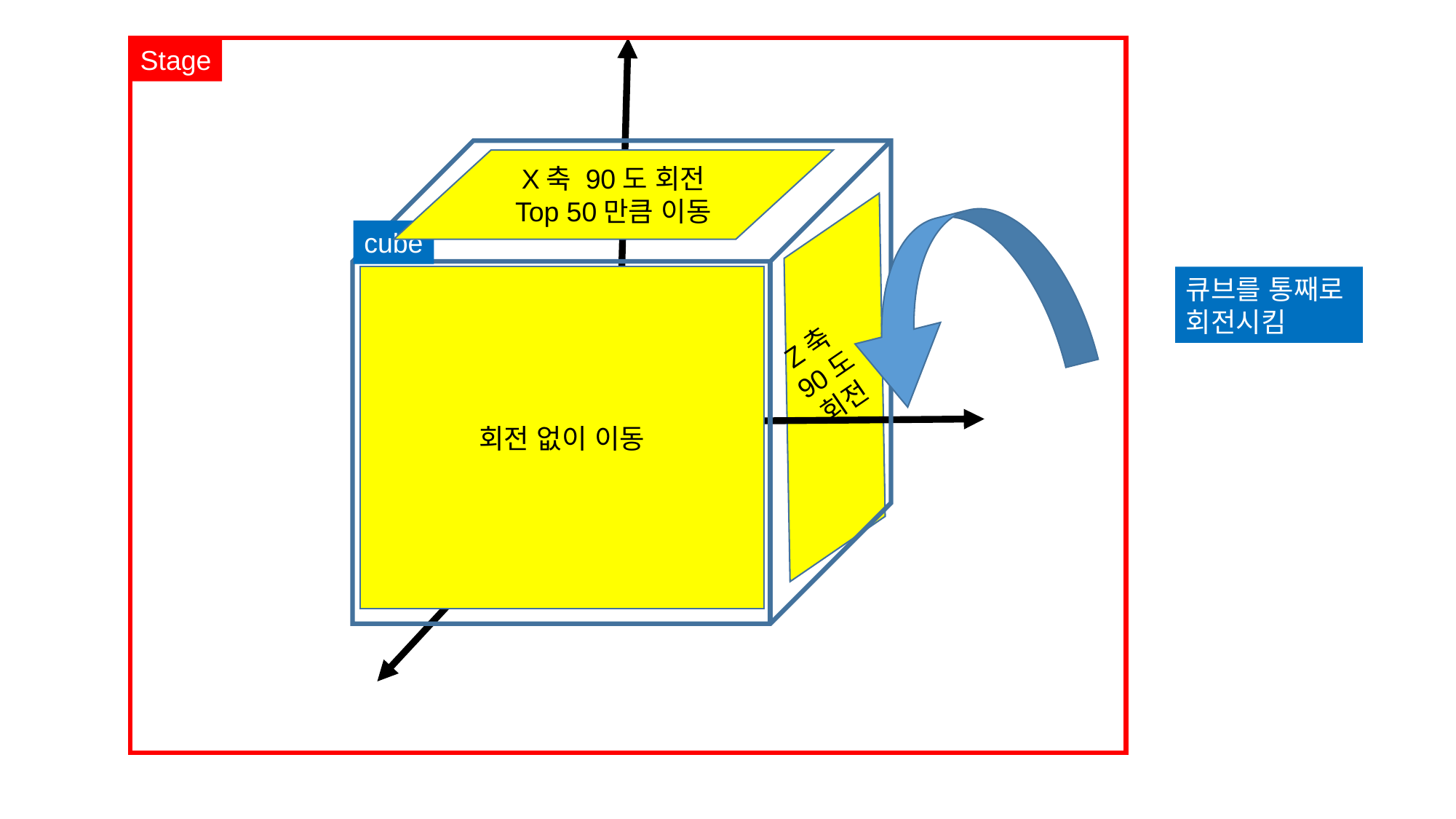

Stage

X축 90도 회전
Top 50만큼 이동

cube
Z축 90도 회전

회전 없이 이동
큐브를 통째로
회전시킴